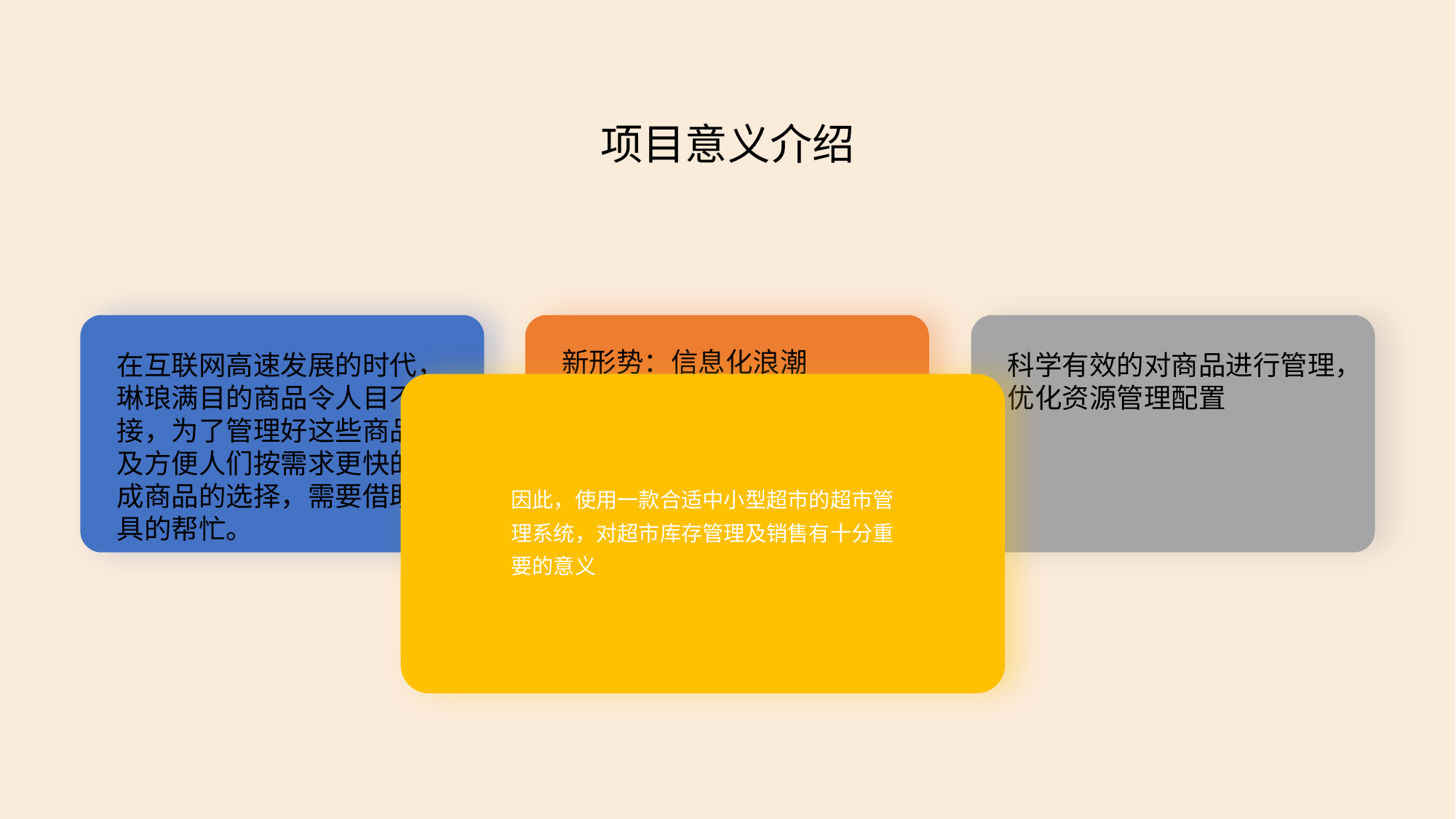

项目意义介绍

新形势：信息化浪潮
跟随时代发展
提升经营管理能力
在互联网高速发展的时代，琳琅满目的商品令人目不暇接，为了管理好这些商品以及方便人们按需求更快的完成商品的选择，需要借助工具的帮忙。
科学有效的对商品进行管理，优化资源管理配置

因此，使用一款合适中小型超市的超市管理系统，对超市库存管理及销售有十分重要的意义